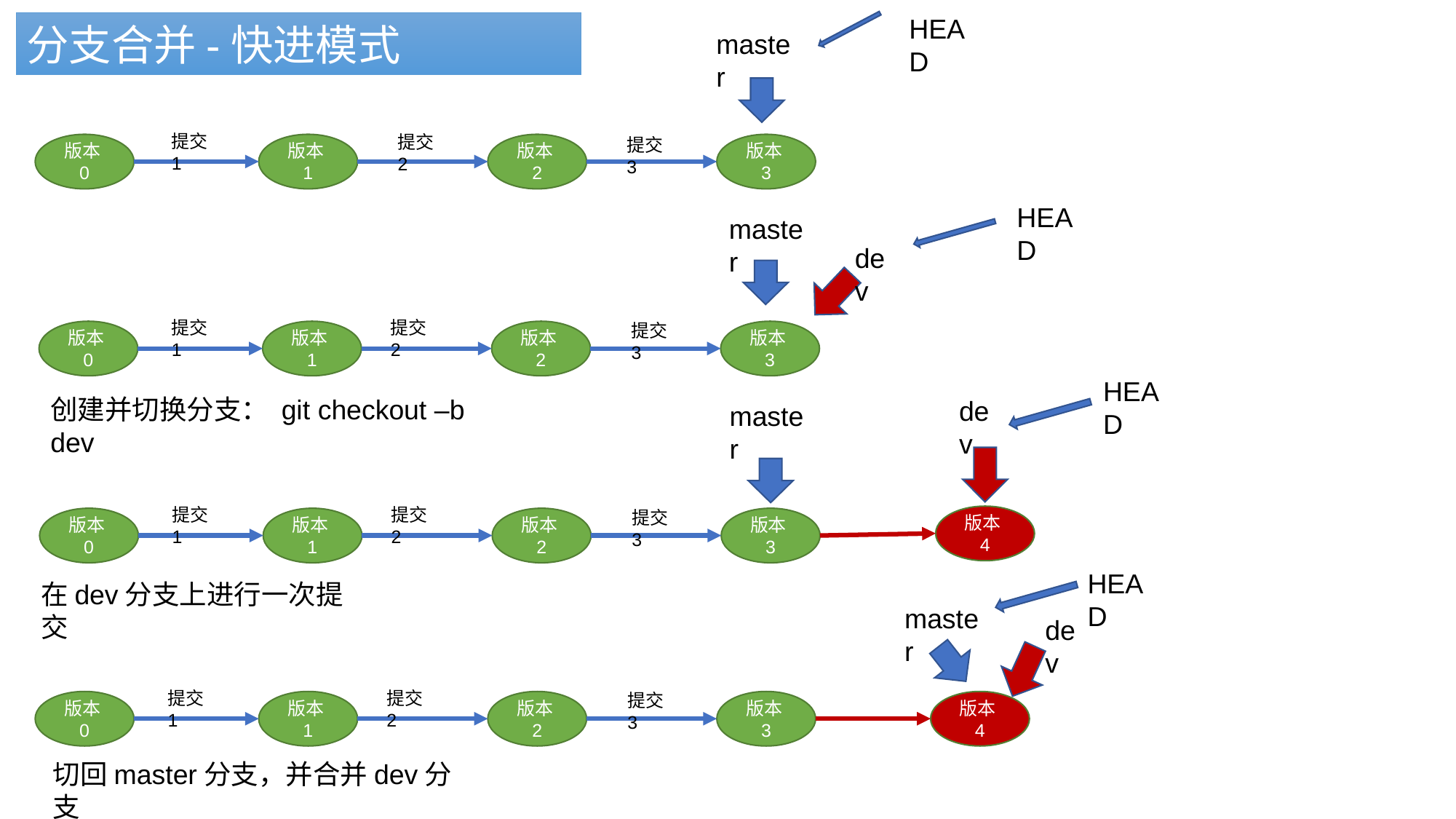

HEAD
分支合并-快进模式
master

提交1
提交2
提交3
版本0
版本1
版本2
版本3

HEAD
master
dev

提交2
提交1
提交3
版本0
版本1
版本2
版本3
HEAD

创建并切换分支： git checkout –b dev
dev
master

提交2
提交1
提交3
版本4
版本0
版本1
版本2
版本3

HEAD
在dev分支上进行一次提交
master
dev

提交2
提交1
提交3
版本4
版本0
版本1
版本2
版本3
切回master分支，并合并dev分支